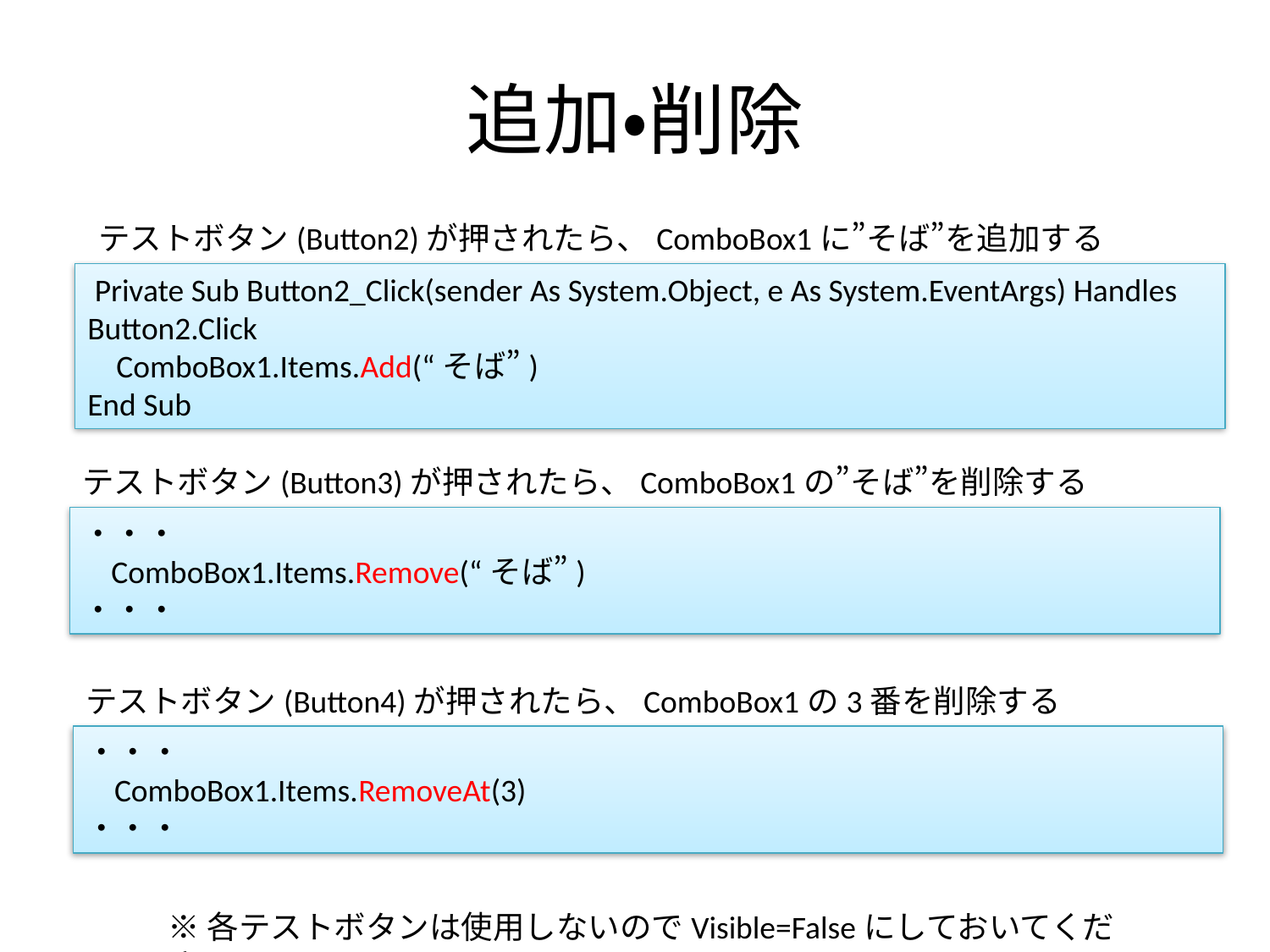

# 追加・削除
テストボタン(Button2)が押されたら、ComboBox1に”そば”を追加する
 Private Sub Button2_Click(sender As System.Object, e As System.EventArgs) Handles Button2.Click
    ComboBox1.Items.Add(“そば”)
End Sub
テストボタン(Button3)が押されたら、ComboBox1の”そば”を削除する
・・・
    ComboBox1.Items.Remove(“そば”)
・・・
テストボタン(Button4)が押されたら、ComboBox1の3番を削除する
・・・
    ComboBox1.Items.RemoveAt(3)
・・・
ComboBox1.Items.RemoveAt(1)
※各テストボタンは使用しないのでVisible=Falseにしておいてください。